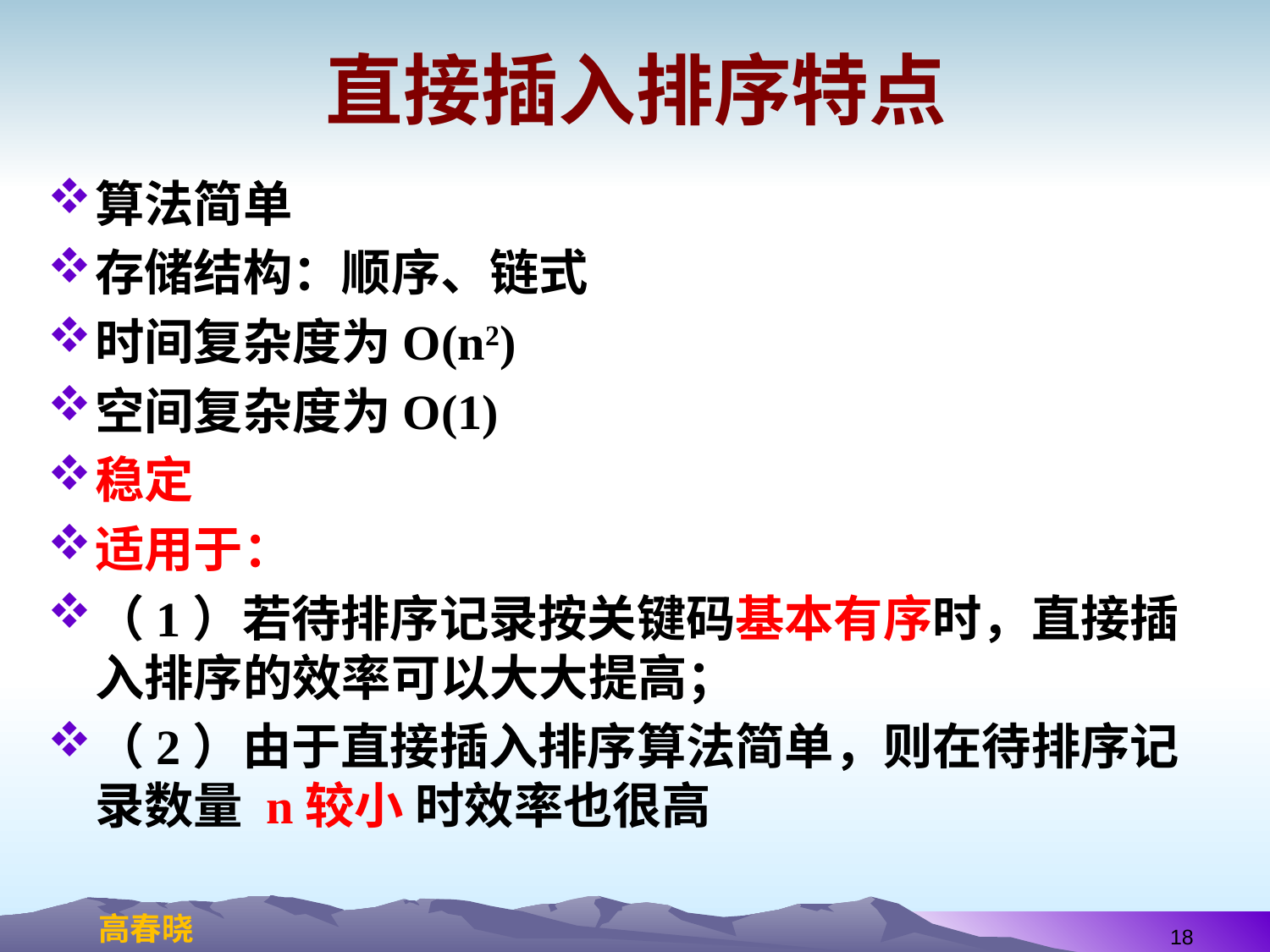

# 直接插入排序特点
算法简单
存储结构：顺序、链式
时间复杂度为O(n2)
空间复杂度为O(1)
稳定
适用于：
（1）若待排序记录按关键码基本有序时，直接插入排序的效率可以大大提高；
（2）由于直接插入排序算法简单，则在待排序记录数量 n较小 时效率也很高
18